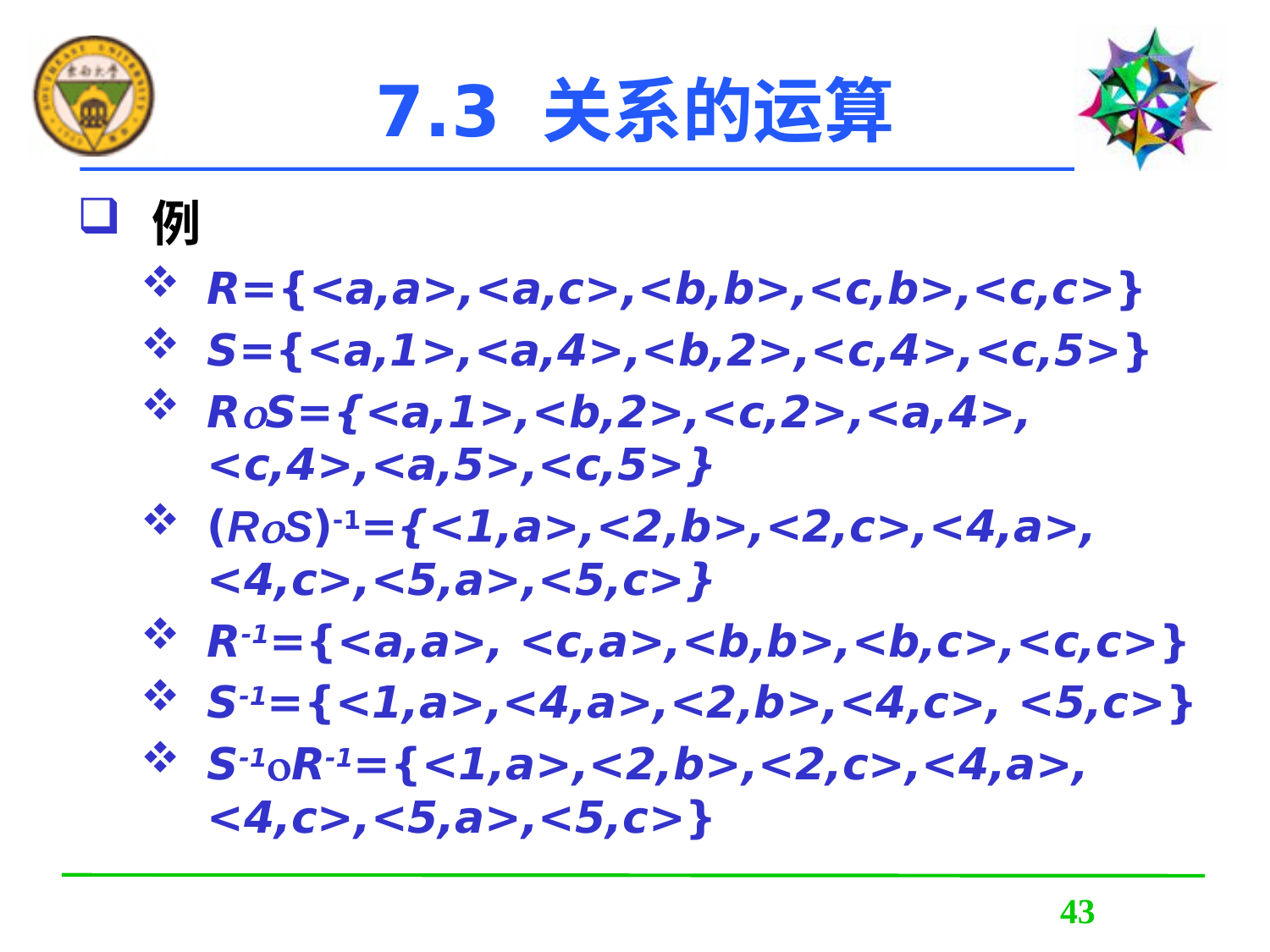

7.3 关系的运算
例
R={<a,a>,<a,c>,<b,b>,<c,b>,<c,c>}
S={<a,1>,<a,4>,<b,2>,<c,4>,<c,5>}
RοS={<a,1>,<b,2>,<c,2>,<a,4>, <c,4>,<a,5>,<c,5>}
(RοS)-1={<1,a>,<2,b>,<2,c>,<4,a>, <4,c>,<5,a>,<5,c>}
R-1={<a,a>, <c,a>,<b,b>,<b,c>,<c,c>}
S-1={<1,a>,<4,a>,<2,b>,<4,c>, <5,c>}
S-1οR-1={<1,a>,<2,b>,<2,c>,<4,a>, <4,c>,<5,a>,<5,c>}